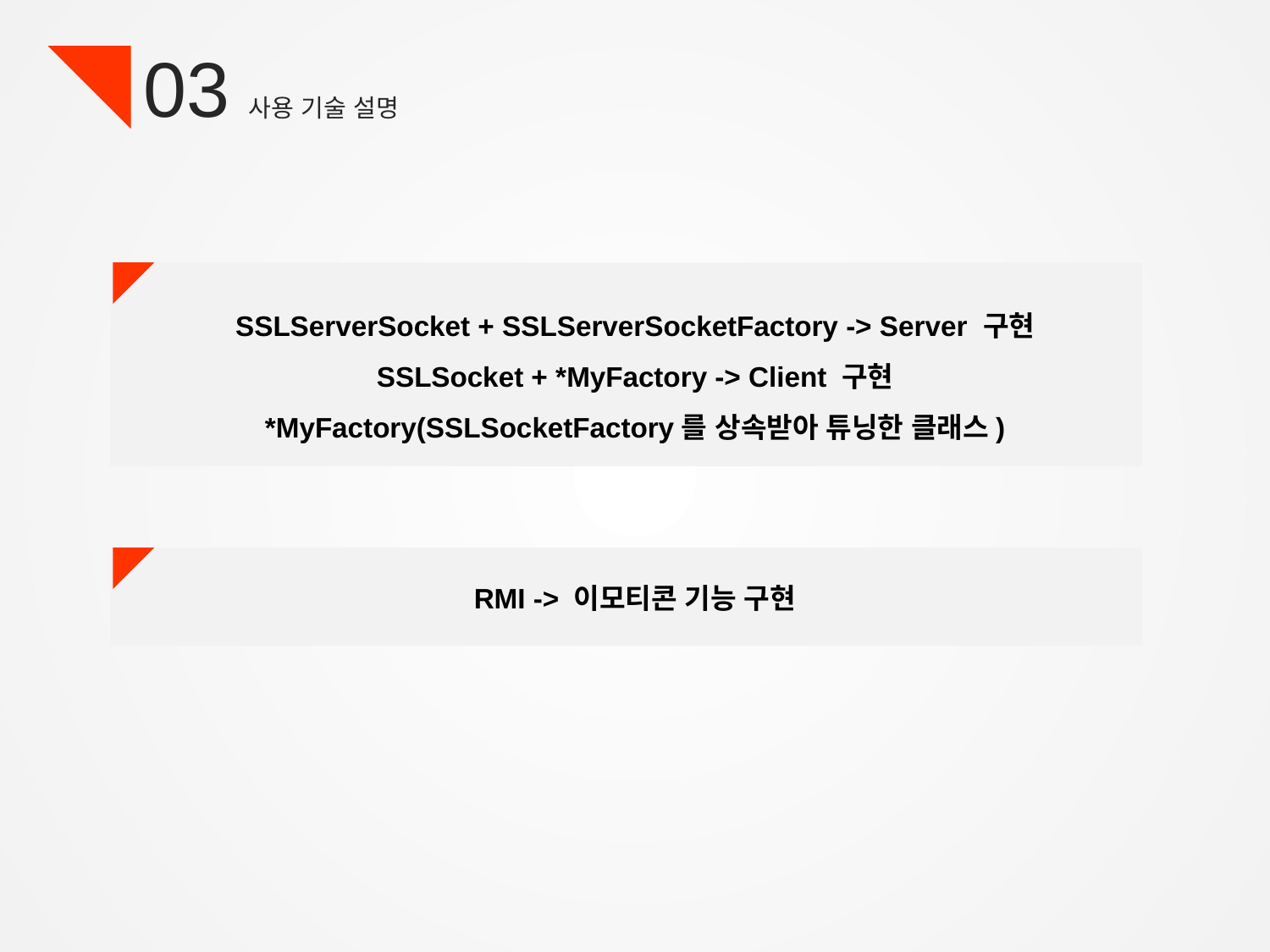

03사용 기술 설명

SSLServerSocket + SSLServerSocketFactory -> Server 구현
SSLSocket + *MyFactory -> Client 구현
*MyFactory(SSLSocketFactory를 상속받아 튜닝한 클래스)

RMI -> 이모티콘 기능 구현